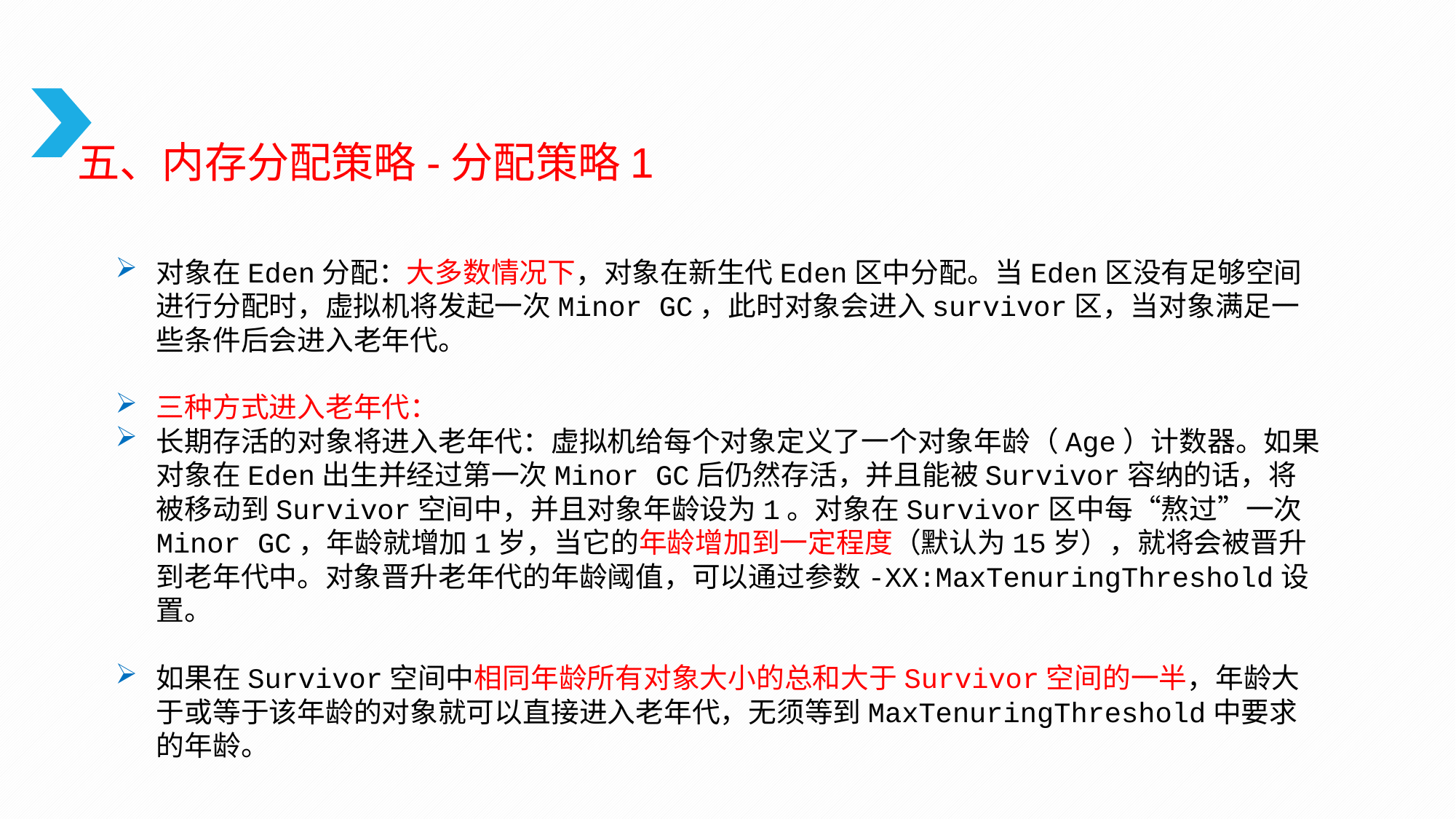

五、内存分配策略-分配策略1
对象在Eden分配：大多数情况下，对象在新生代Eden区中分配。当Eden区没有足够空间进行分配时，虚拟机将发起一次Minor GC，此时对象会进入survivor区，当对象满足一些条件后会进入老年代。

三种方式进入老年代：
长期存活的对象将进入老年代：虚拟机给每个对象定义了一个对象年龄（Age）计数器。如果对象在Eden出生并经过第一次Minor GC后仍然存活，并且能被Survivor容纳的话，将被移动到Survivor空间中，并且对象年龄设为1。对象在Survivor区中每“熬过”一次Minor GC，年龄就增加1岁，当它的年龄增加到一定程度（默认为15岁），就将会被晋升到老年代中。对象晋升老年代的年龄阈值，可以通过参数-XX:MaxTenuringThreshold设置。

如果在Survivor空间中相同年龄所有对象大小的总和大于Survivor空间的一半，年龄大于或等于该年龄的对象就可以直接进入老年代，无须等到MaxTenuringThreshold中要求的年龄。